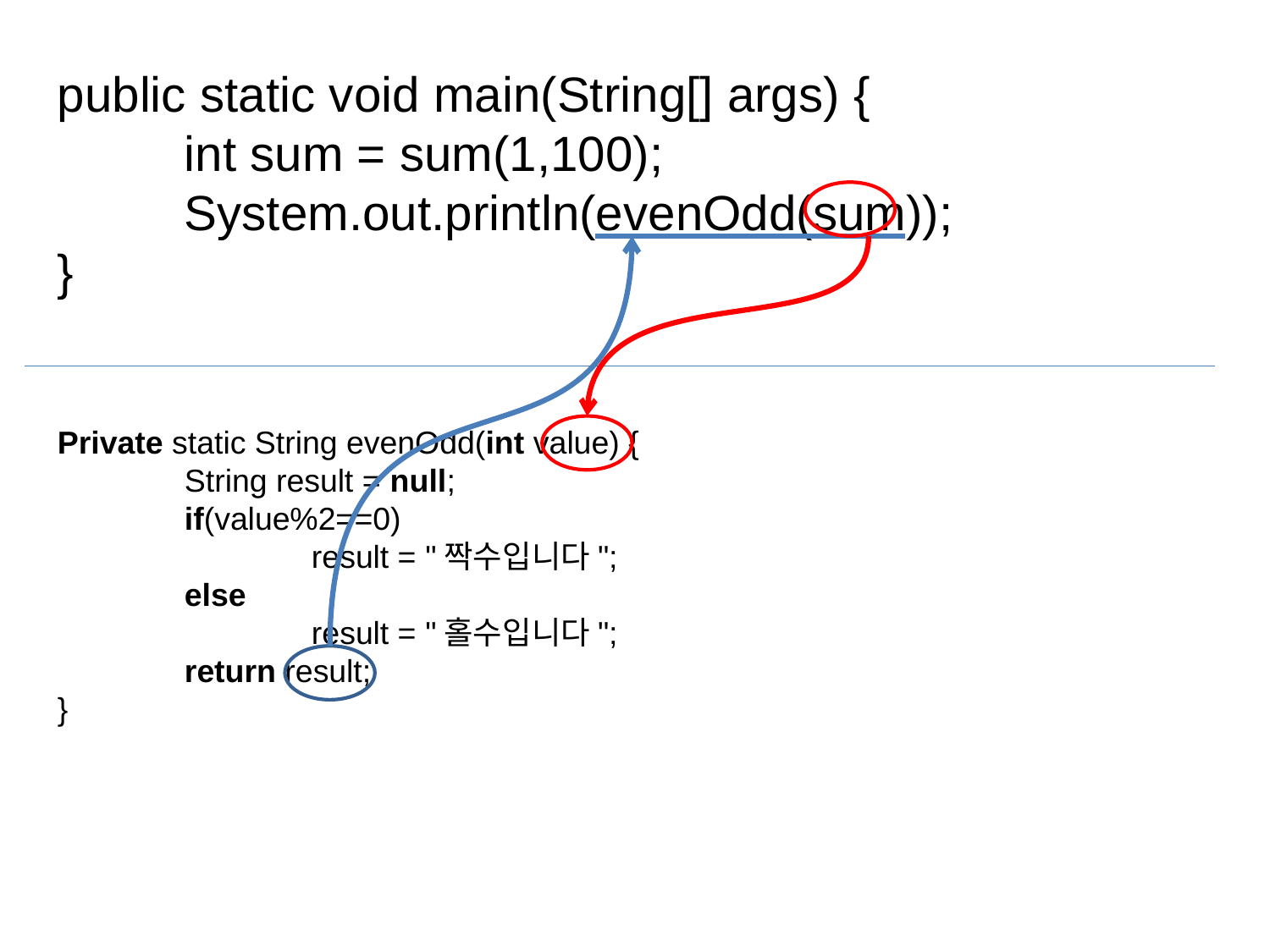

public static void main(String[] args) {
	int sum = sum(1,100);
	System.out.println(evenOdd(sum));
}

Private static String evenOdd(int value) {
	String result = null;
	if(value%2==0)
		result = "짝수입니다";
	else
		result = "홀수입니다";
	return result;
}